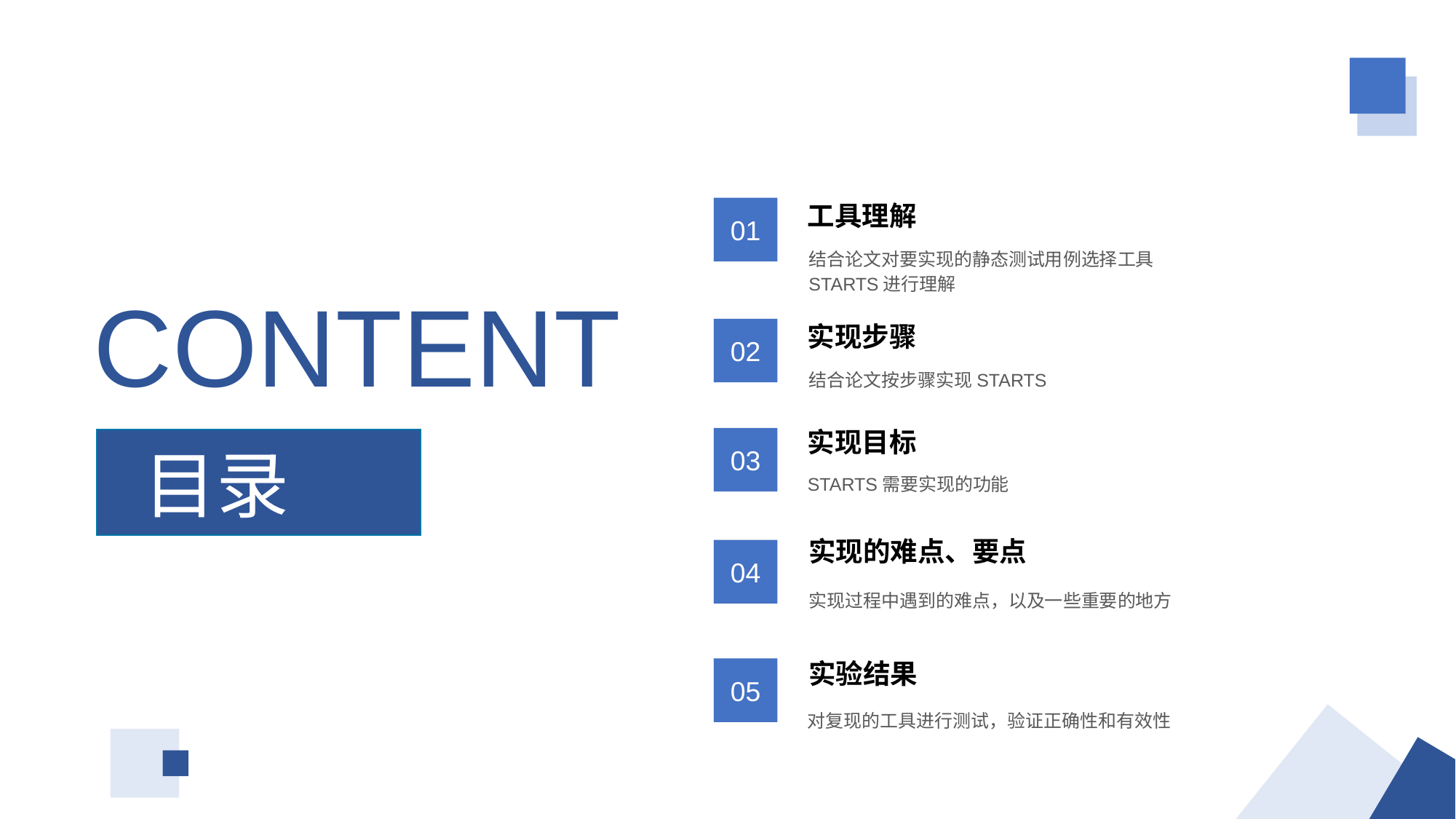

工具理解
01
结合论文对要实现的静态测试用例选择工具STARTS进行理解

CONTENT
实现步骤
02
结合论文按步骤实现STARTS
实现目标
03

目录
STARTS需要实现的功能
实现的难点、要点
04
实现过程中遇到的难点，以及一些重要的地方
实验结果
05
对复现的工具进行测试，验证正确性和有效性